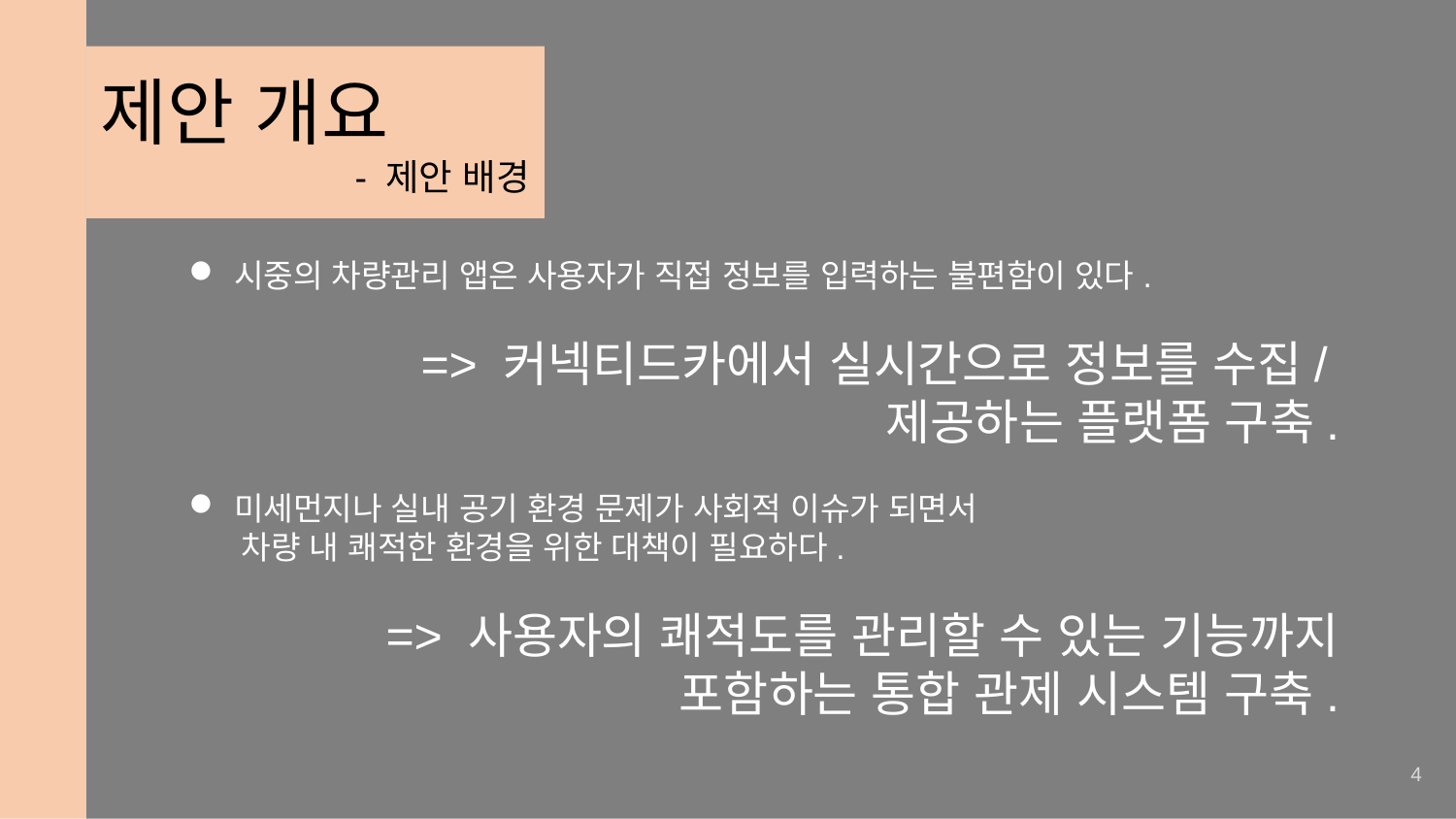

제안 개요
 - 제안 배경
시중의 차량관리 앱은 사용자가 직접 정보를 입력하는 불편함이 있다.

	=> 커넥티드카에서 실시간으로 정보를 수집/제공하는 플랫폼 구축.

미세먼지나 실내 공기 환경 문제가 사회적 이슈가 되면서
     차량 내 쾌적한 환경을 위한 대책이 필요하다.

	=> 사용자의 쾌적도를 관리할 수 있는 기능까지 포함하는 통합 관제 시스템 구축.
4